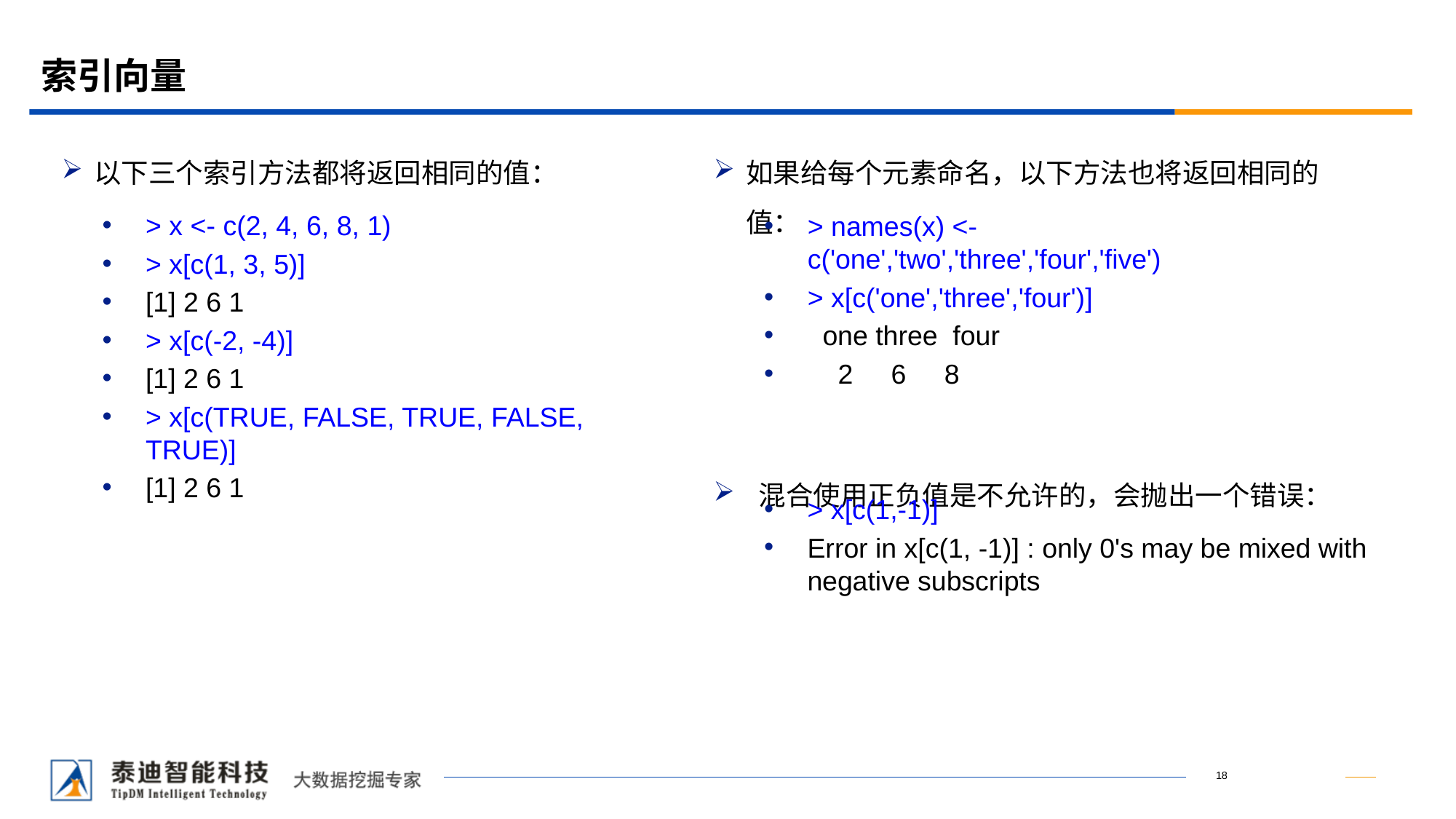

# 索引向量
以下三个索引方法都将返回相同的值：

如果给每个元素命名，以下方法也将返回相同的值：

 混合使用正负值是不允许的，会抛出一个错误：

> x <- c(2, 4, 6, 8, 1)
> x[c(1, 3, 5)]
[1] 2 6 1
> x[c(-2, -4)]
[1] 2 6 1
> x[c(TRUE, FALSE, TRUE, FALSE, TRUE)]
[1] 2 6 1
> names(x) <- c('one','two','three','four','five')
> x[c('one','three','four')]
  one three  four
    2     6     8
> x[c(1,-1)]
Error in x[c(1, -1)] : only 0's may be mixed with negative subscripts